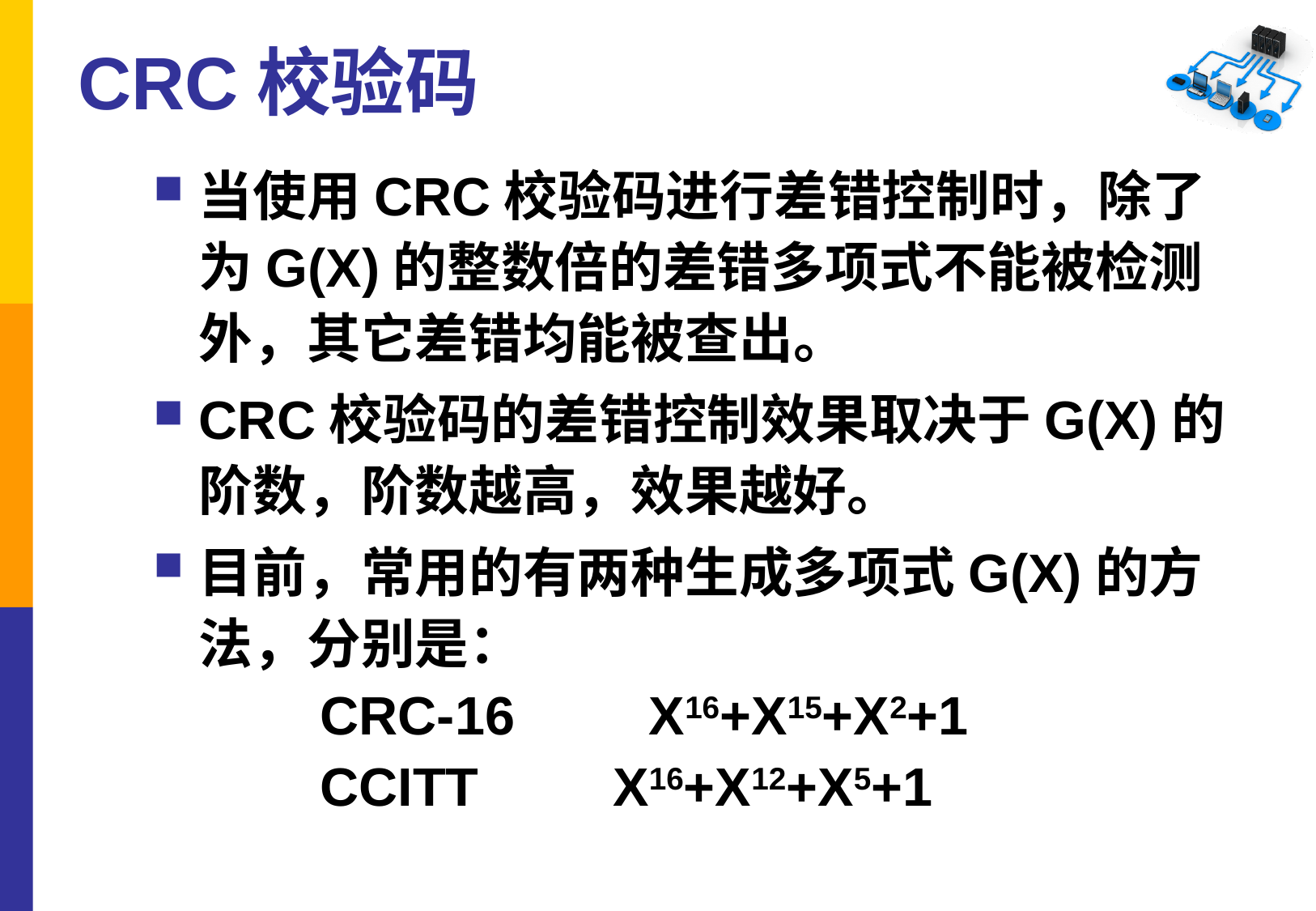

CRC校验码
当使用CRC校验码进行差错控制时，除了为G(X)的整数倍的差错多项式不能被检测外，其它差错均能被查出。
CRC校验码的差错控制效果取决于G(X)的阶数，阶数越高，效果越好。
目前，常用的有两种生成多项式G(X)的方法，分别是：
　　CRC-16　　X16+X15+X2+1
　　CCITT　　X16+X12+X5+1